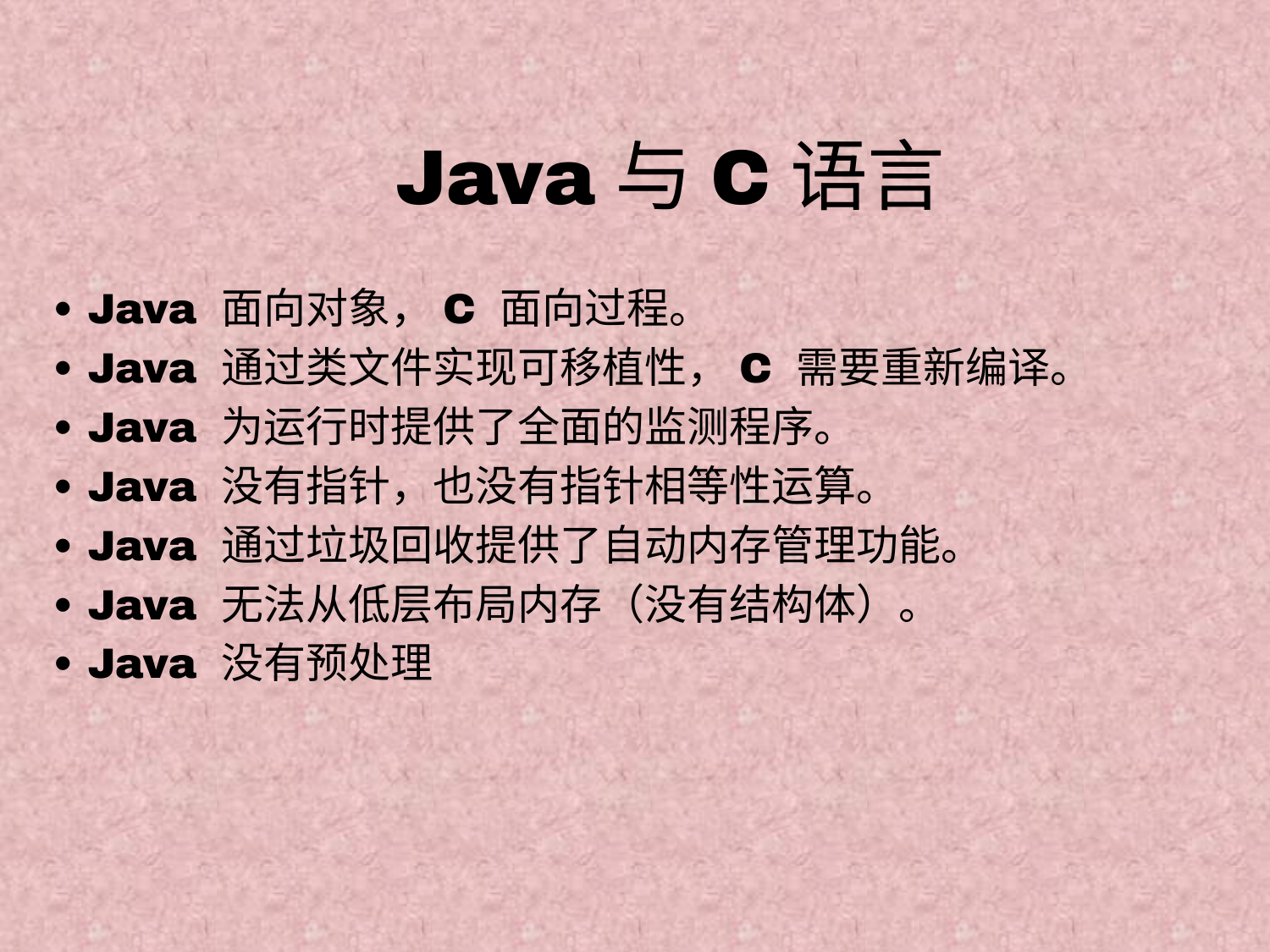

# Java与C语言
• Java 面向对象，C 面向过程。
• Java 通过类文件实现可移植性，C 需要重新编译。
• Java 为运行时提供了全面的监测程序。
• Java 没有指针，也没有指针相等性运算。
• Java 通过垃圾回收提供了自动内存管理功能。
• Java 无法从低层布局内存（没有结构体）。
• Java 没有预处理